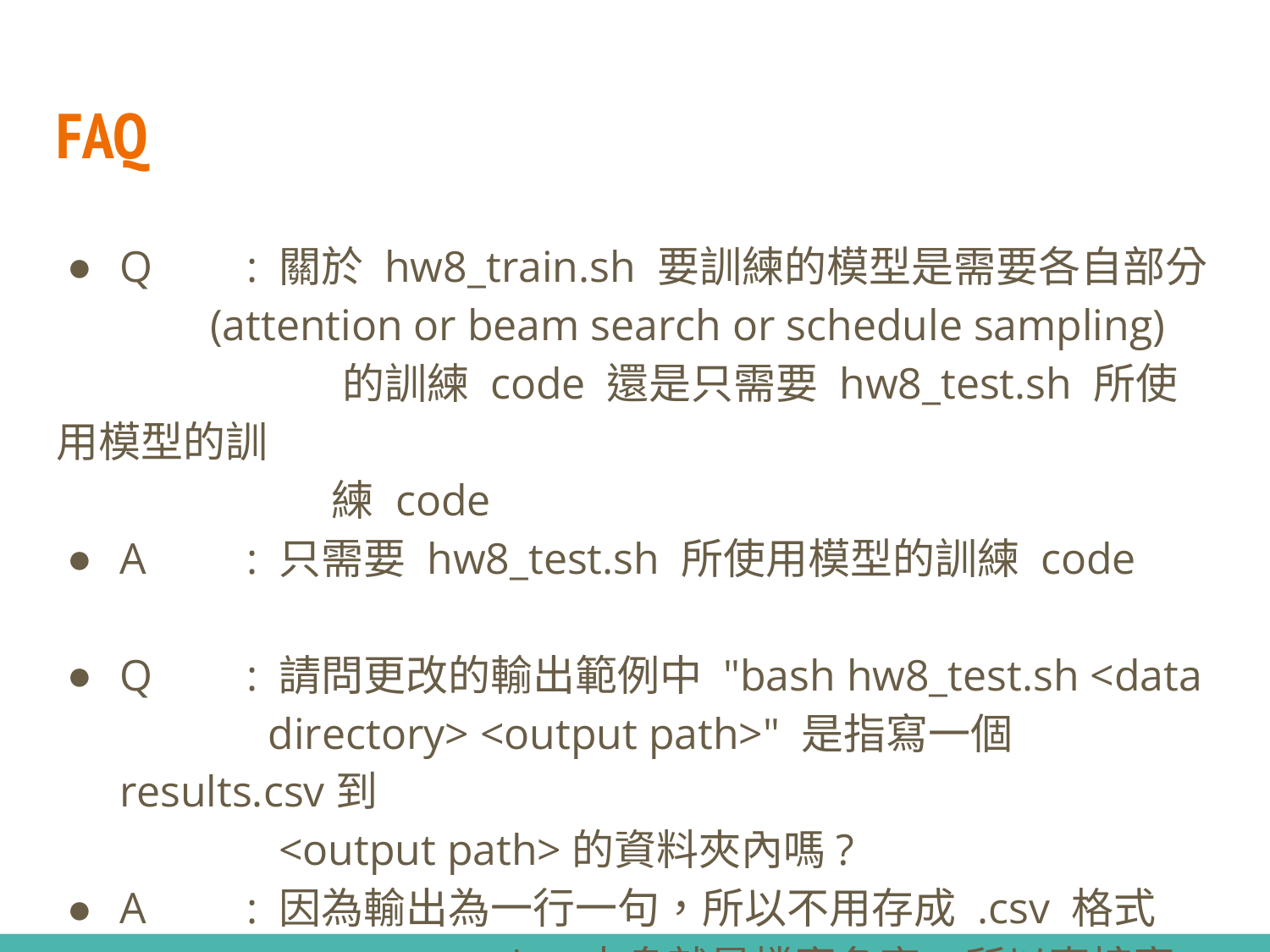

# FAQ
Q	: 關於 hw8_train.sh 要訓練的模型是需要各自部分
              (attention or beam search or schedule sampling)
		  的訓練 code 還是只需要 hw8_test.sh 所使用模型的訓
		  練 code
A	: 只需要 hw8_test.sh 所使用模型的訓練 code

Q	: 請問更改的輸出範例中 "bash hw8_test.sh <data
	  directory> <output path>" 是指寫一個results.csv到
	  <output path>的資料夾內嗎?
A	: 因為輸出為一行一句，所以不用存成 .csv 格式
	  <output path> 本身就是檔案名字，所以直接寫進去
	  即可，e.g. 助教可能會輸入 ’./b0xxxxxx/output.txt’